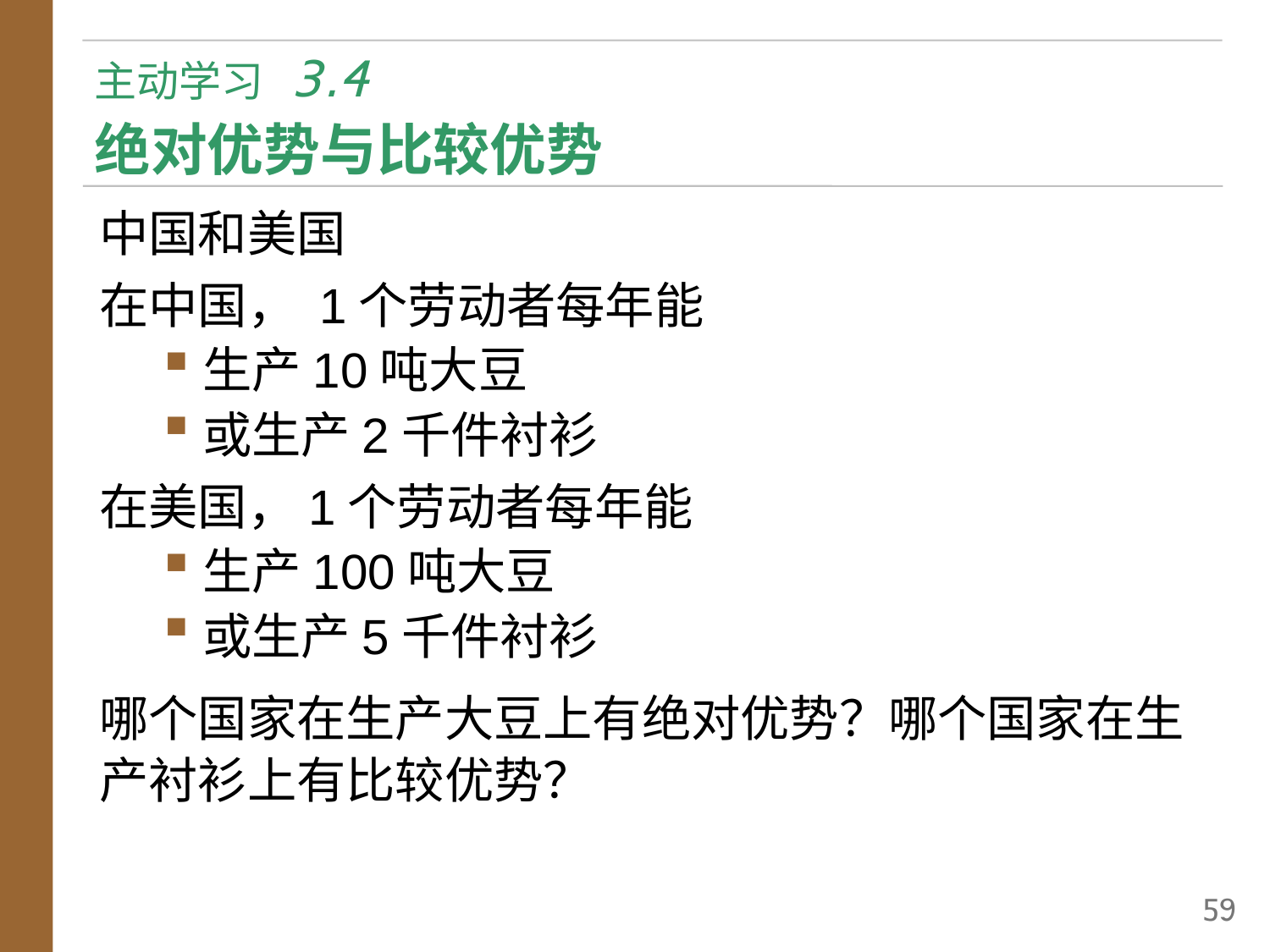

# 主动学习  3.4 绝对优势与比较优势
中国和美国
在中国， 1个劳动者每年能
生产10吨大豆
或生产2千件衬衫
在美国，1个劳动者每年能
生产100吨大豆
或生产5千件衬衫
哪个国家在生产大豆上有绝对优势？哪个国家在生产衬衫上有比较优势？
59